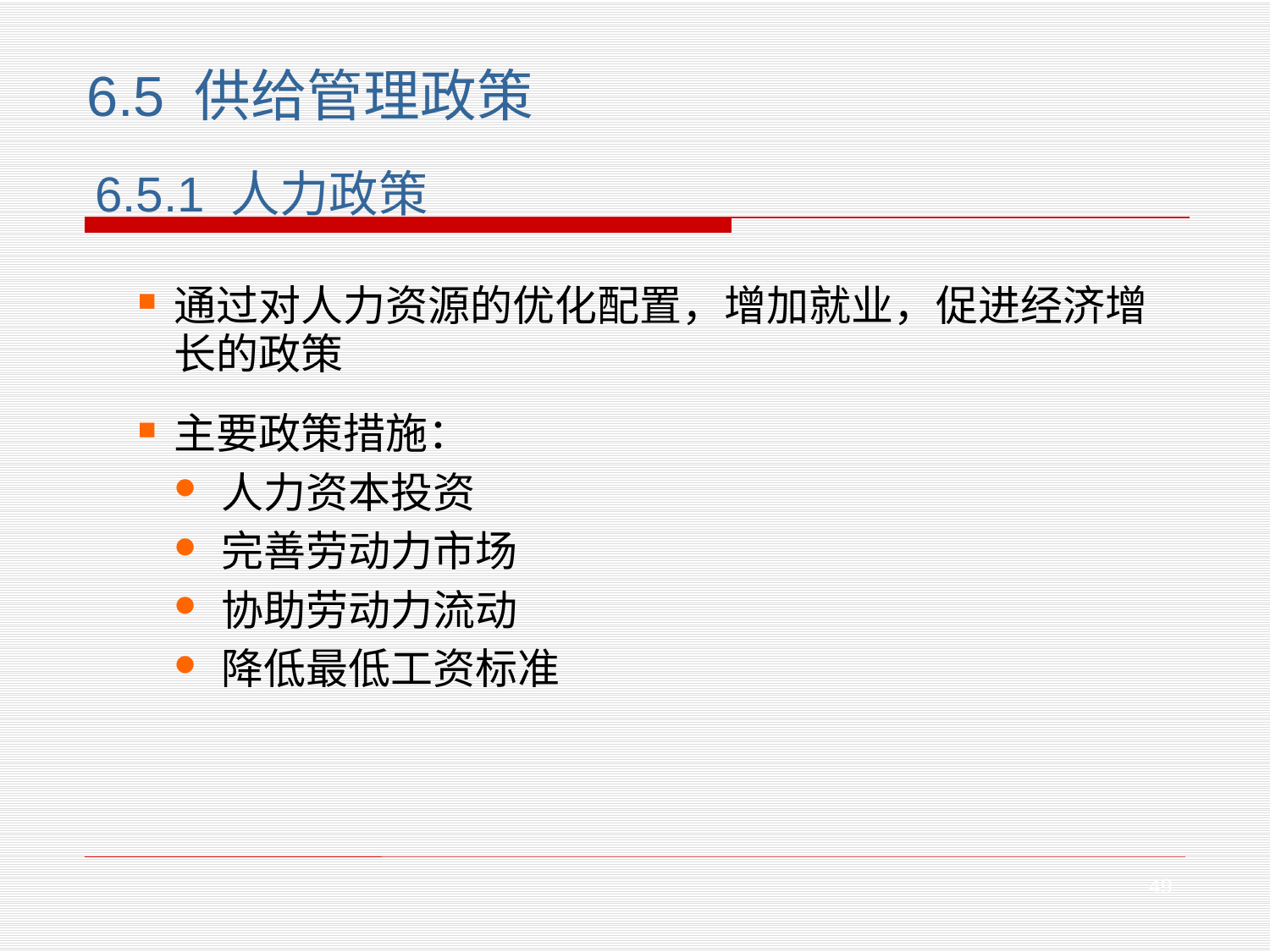

6.5 供给管理政策
6.5.1 人力政策
通过对人力资源的优化配置，增加就业，促进经济增长的政策
主要政策措施：
人力资本投资
完善劳动力市场
协助劳动力流动
降低最低工资标准
49